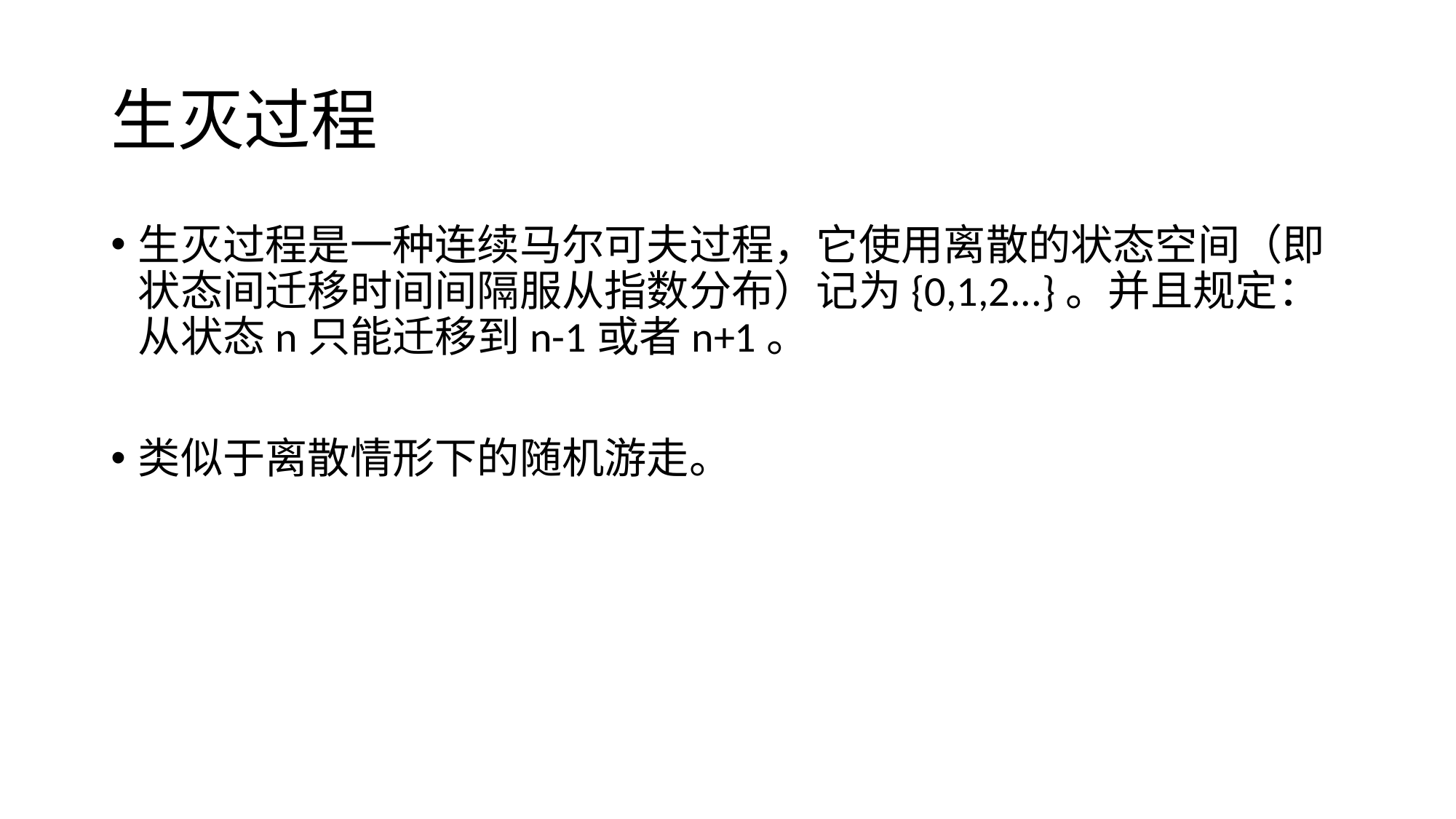

# 生灭过程
生灭过程是一种连续马尔可夫过程，它使用离散的状态空间（即状态间迁移时间间隔服从指数分布）记为{0,1,2...}。并且规定：从状态n只能迁移到n-1或者n+1。

类似于离散情形下的随机游走。